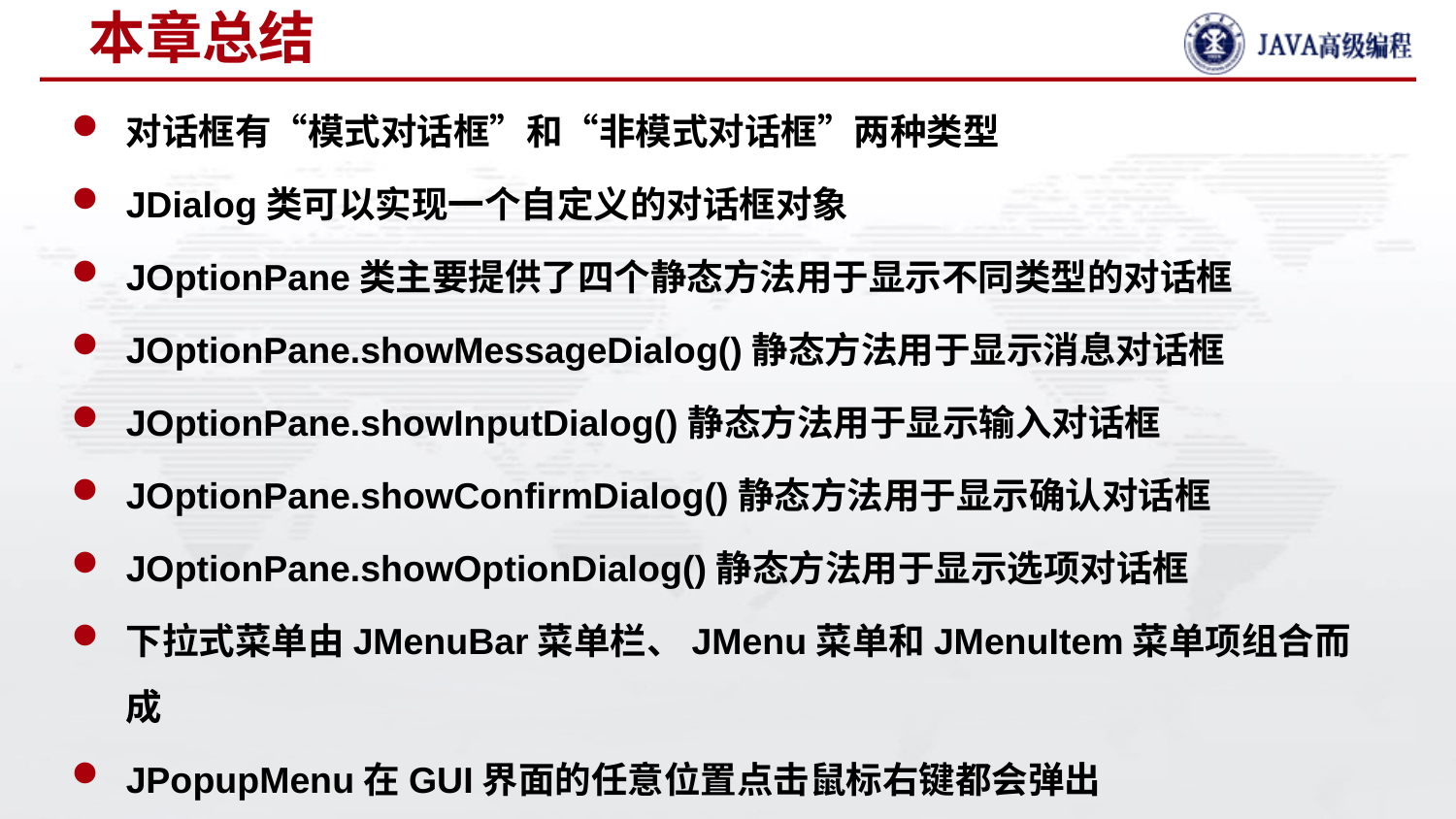

# 本章总结
对话框有“模式对话框”和“非模式对话框”两种类型
JDialog类可以实现一个自定义的对话框对象
JOptionPane类主要提供了四个静态方法用于显示不同类型的对话框
JOptionPane.showMessageDialog()静态方法用于显示消息对话框
JOptionPane.showInputDialog()静态方法用于显示输入对话框
JOptionPane.showConfirmDialog()静态方法用于显示确认对话框
JOptionPane.showOptionDialog()静态方法用于显示选项对话框
下拉式菜单由JMenuBar菜单栏、JMenu菜单和JMenuItem菜单项组合而成
JPopupMenu在GUI界面的任意位置点击鼠标右键都会弹出